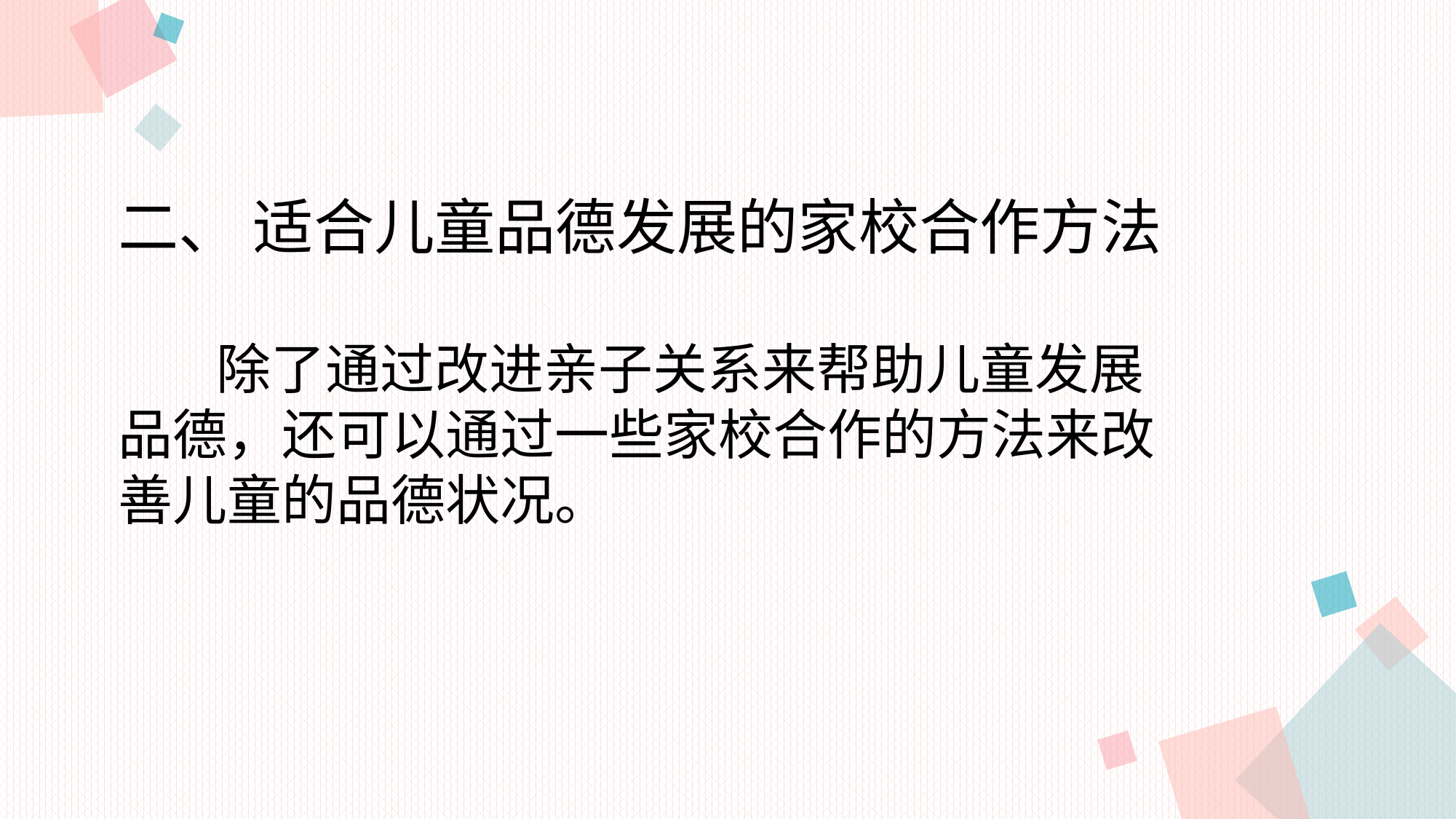

二、 适合儿童品德发展的家校合作方法

       除了通过改进亲子关系来帮助儿童发展品德，还可以通过一些家校合作的方法来改善儿童的品德状况。